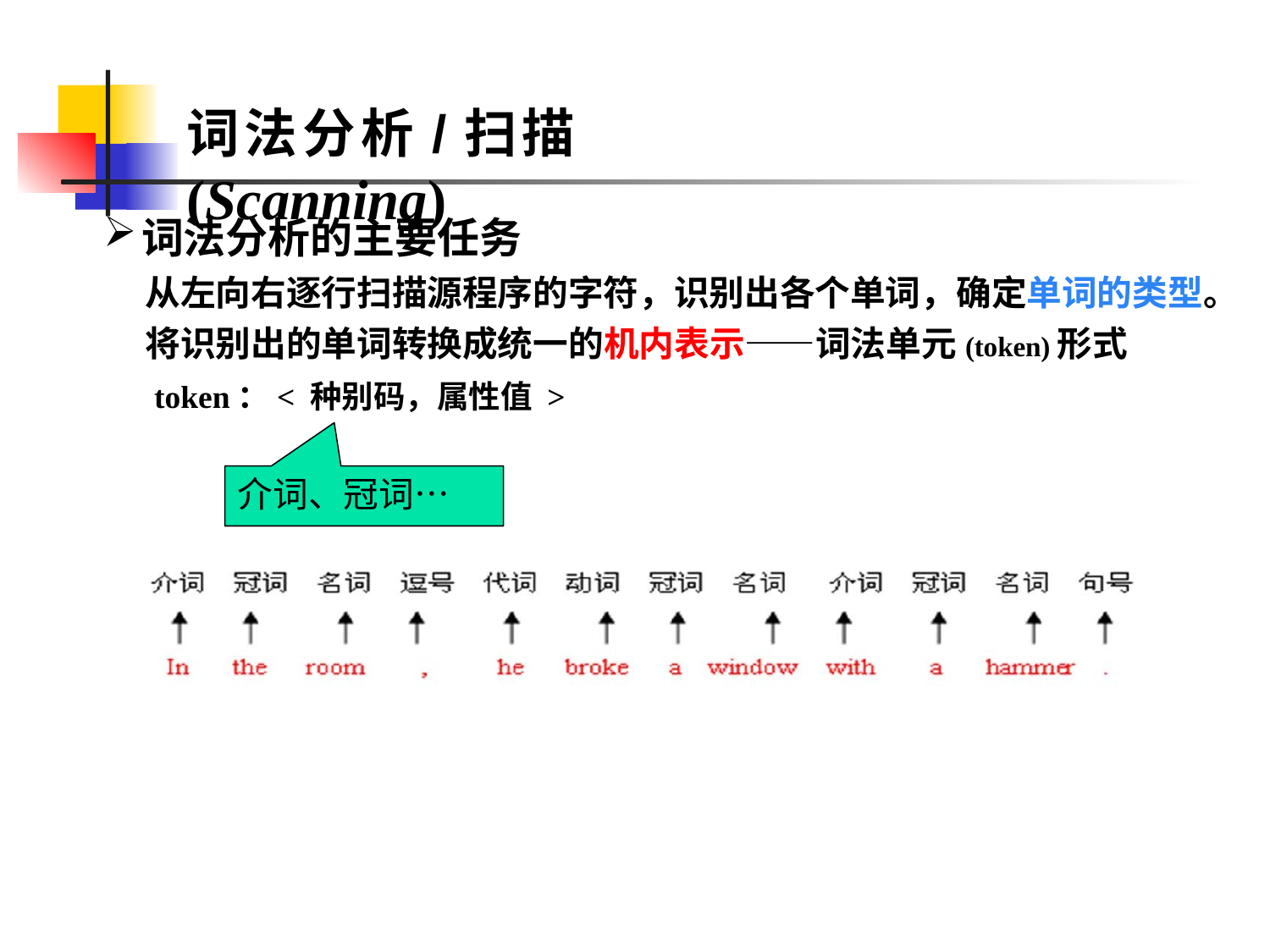

词法分析/扫描(Scanning)
词法分析的主要任务
从左向右逐行扫描源程序的字符，识别出各个单词，确定单词的类型。 将识别出的单词转换成统一的机内表示——词法单元(token)形式
token：< 种别码，属性值>
介词、冠词…